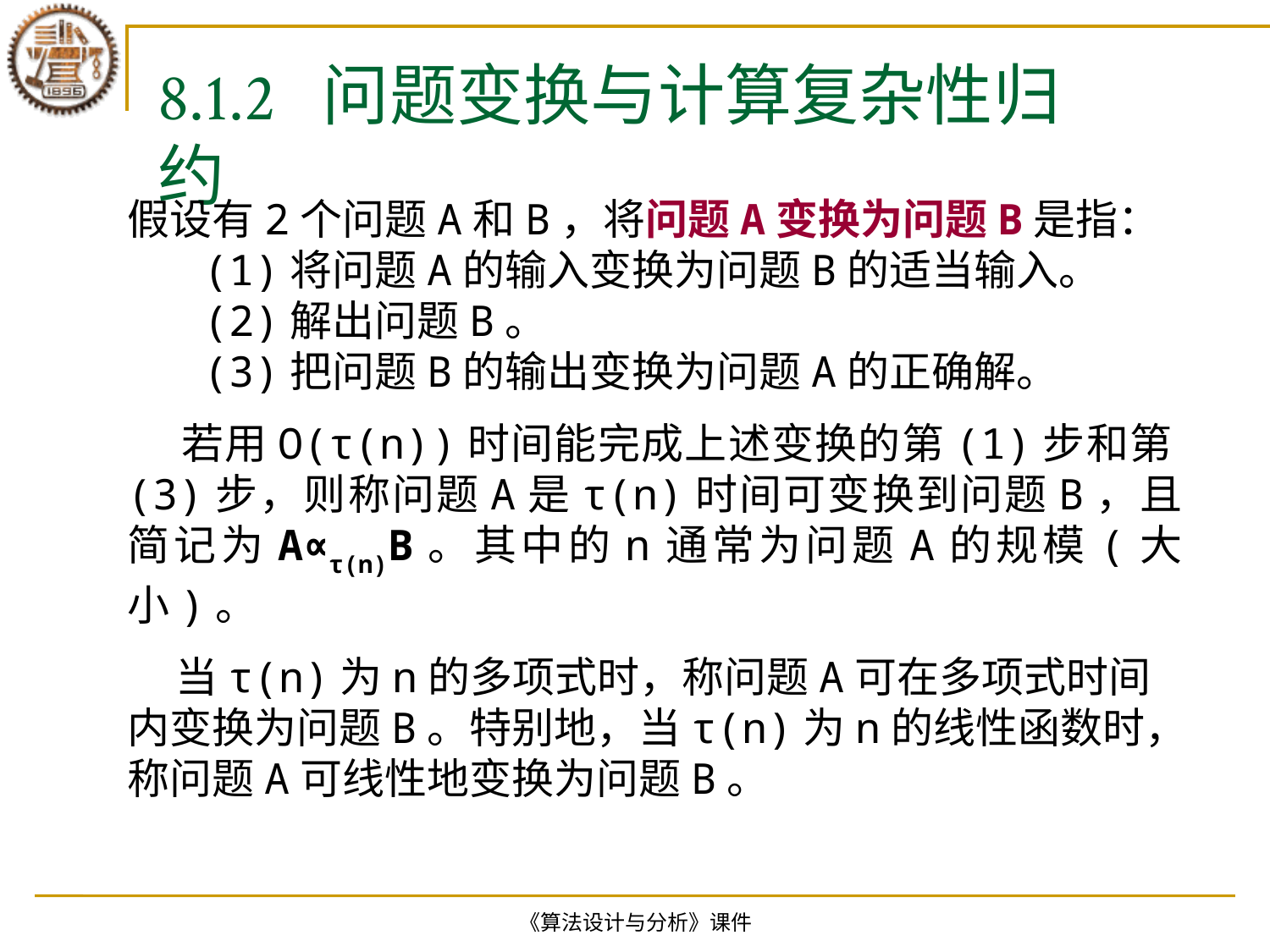

# 8.1.2  问题变换与计算复杂性归约
假设有2个问题A和B，将问题A变换为问题B是指：
   (1)将问题A的输入变换为问题B的适当输入。
   (2)解出问题B。
   (3)把问题B的输出变换为问题A的正确解。
    若用O(τ(n))时间能完成上述变换的第(1)步和第(3)步，则称问题A是τ(n)时间可变换到问题B，且简记为A∝τ(n)B。其中的n通常为问题A的规模(大小)。
    当τ(n)为n的多项式时，称问题A可在多项式时间内变换为问题B。特别地，当τ(n)为n的线性函数时，称问题A可线性地变换为问题B。

《算法设计与分析》课件
21